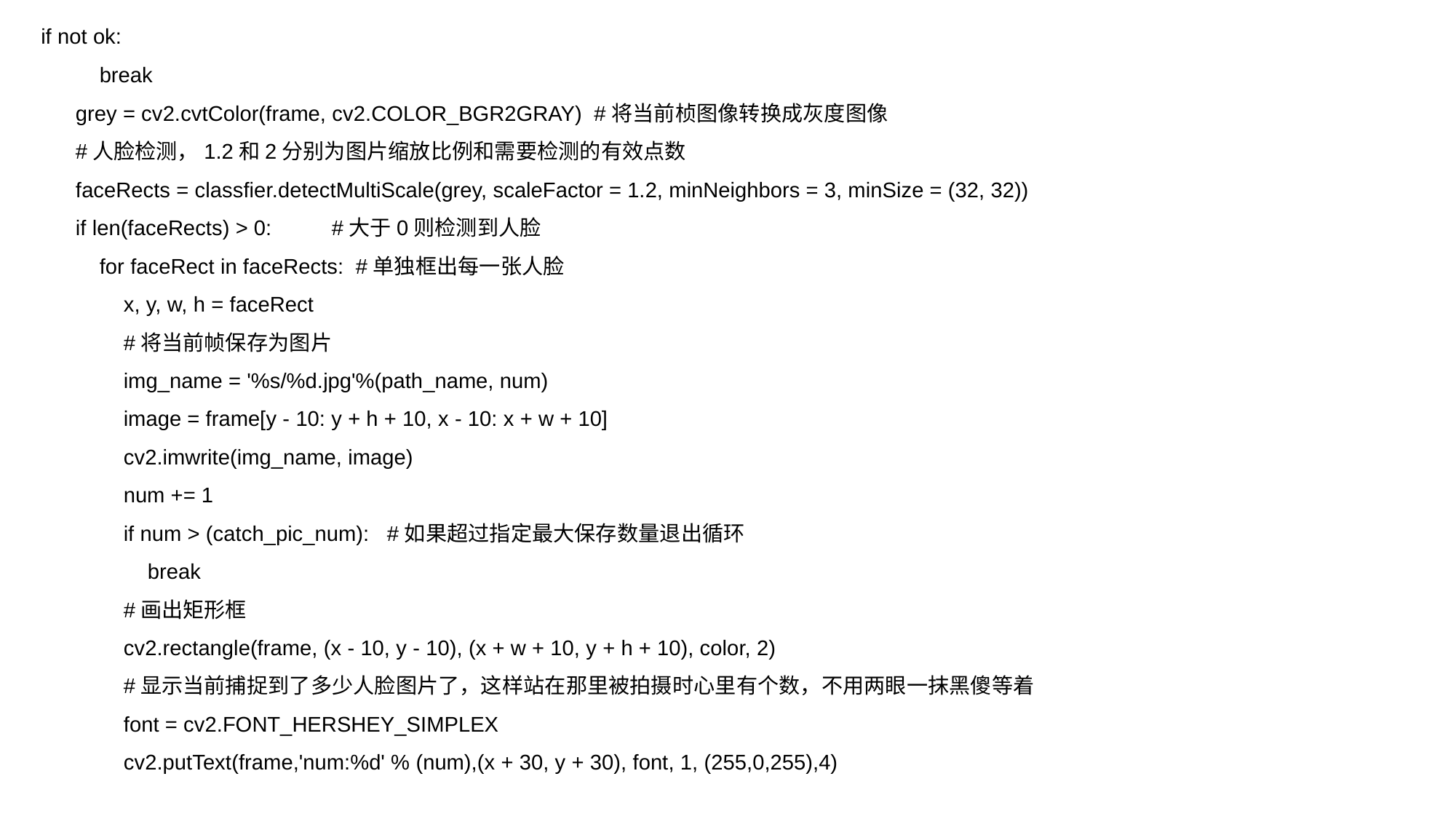

if not ok:
            break
        grey = cv2.cvtColor(frame, cv2.COLOR_BGR2GRAY)  #将当前桢图像转换成灰度图像
        #人脸检测，1.2和2分别为图片缩放比例和需要检测的有效点数
        faceRects = classfier.detectMultiScale(grey, scaleFactor = 1.2, minNeighbors = 3, minSize = (32, 32))
        if len(faceRects) > 0:          #大于0则检测到人脸
            for faceRect in faceRects:  #单独框出每一张人脸
                x, y, w, h = faceRect
                #将当前帧保存为图片
                img_name = '%s/%d.jpg'%(path_name, num)
                image = frame[y - 10: y + h + 10, x - 10: x + w + 10]
                cv2.imwrite(img_name, image)
                num += 1
                if num > (catch_pic_num):   #如果超过指定最大保存数量退出循环
                    break
                #画出矩形框
                cv2.rectangle(frame, (x - 10, y - 10), (x + w + 10, y + h + 10), color, 2)
                #显示当前捕捉到了多少人脸图片了，这样站在那里被拍摄时心里有个数，不用两眼一抹黑傻等着
                font = cv2.FONT_HERSHEY_SIMPLEX
                cv2.putText(frame,'num:%d' % (num),(x + 30, y + 30), font, 1, (255,0,255),4)